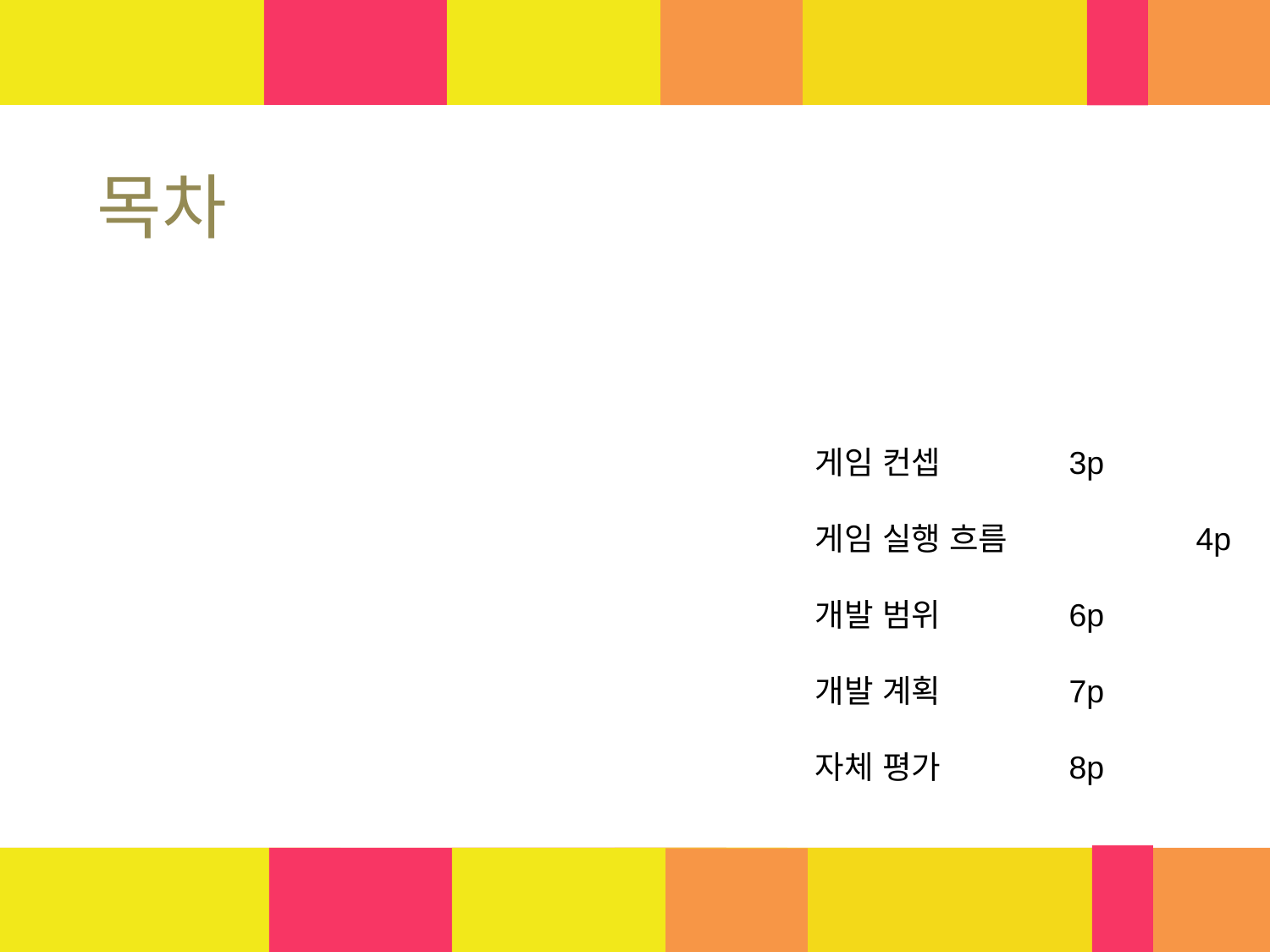

목차
게임 컨셉		3p

게임 실행 흐름 		4p

개발 범위		6p

개발 계획		7p

자체 평가		8p